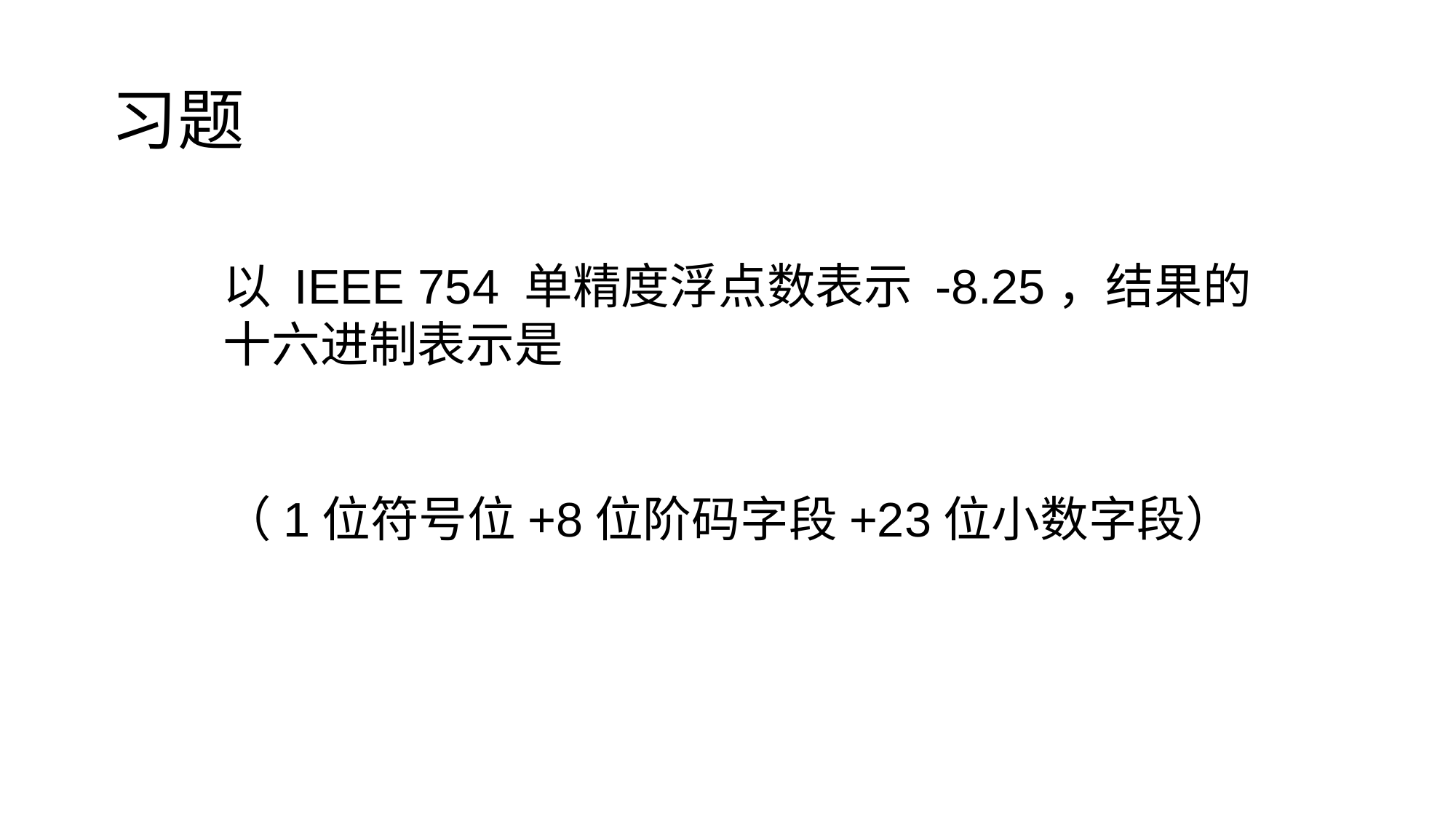

# 习题
以 IEEE 754 单精度浮点数表示 -8.25，结果的十六进制表示是

（1位符号位+8位阶码字段+23位小数字段）